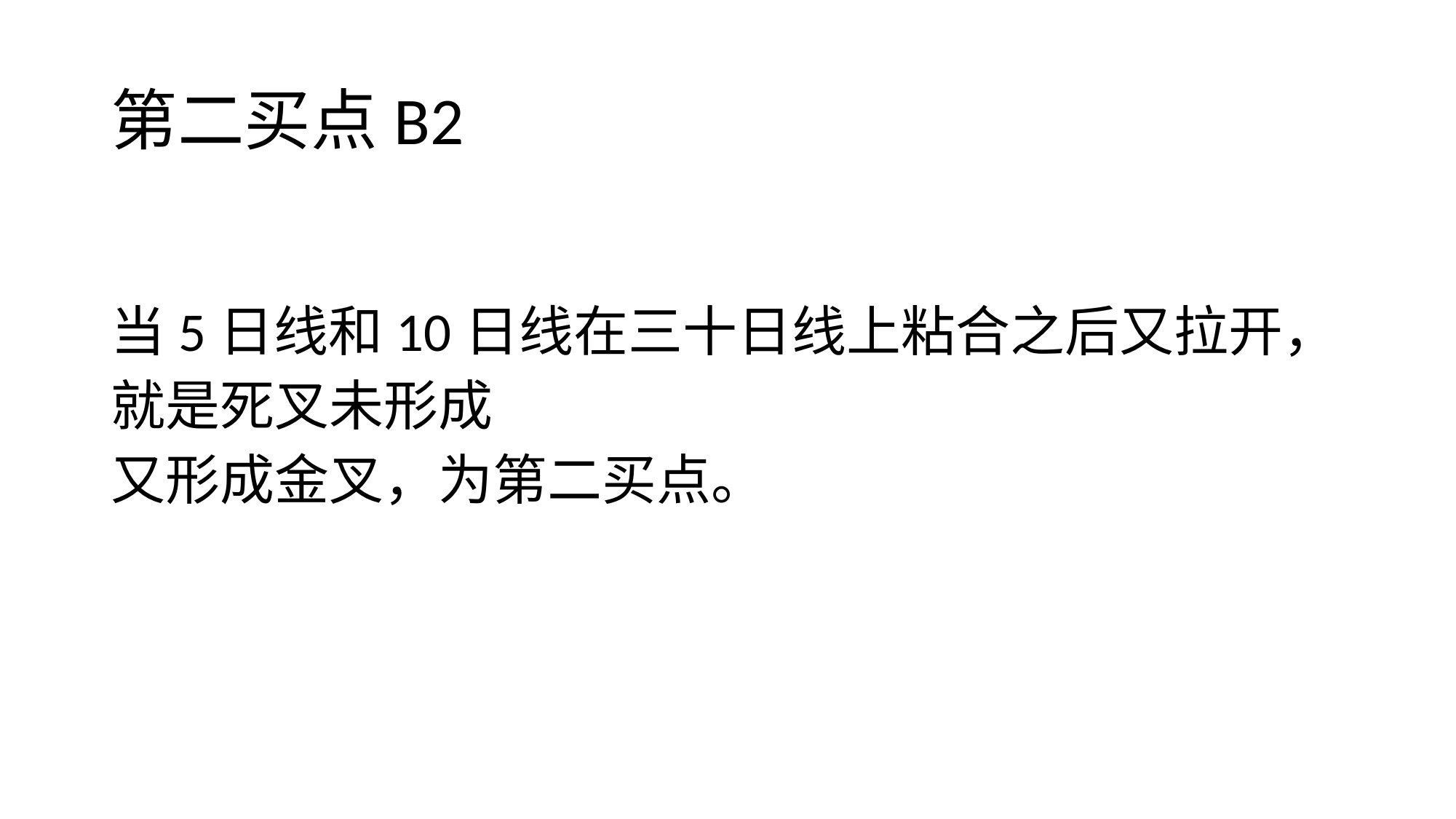

# 第二买点B2

当5日线和10日线在三十日线上粘合之后又拉开，
就是死叉未形成
又形成金叉，为第二买点。